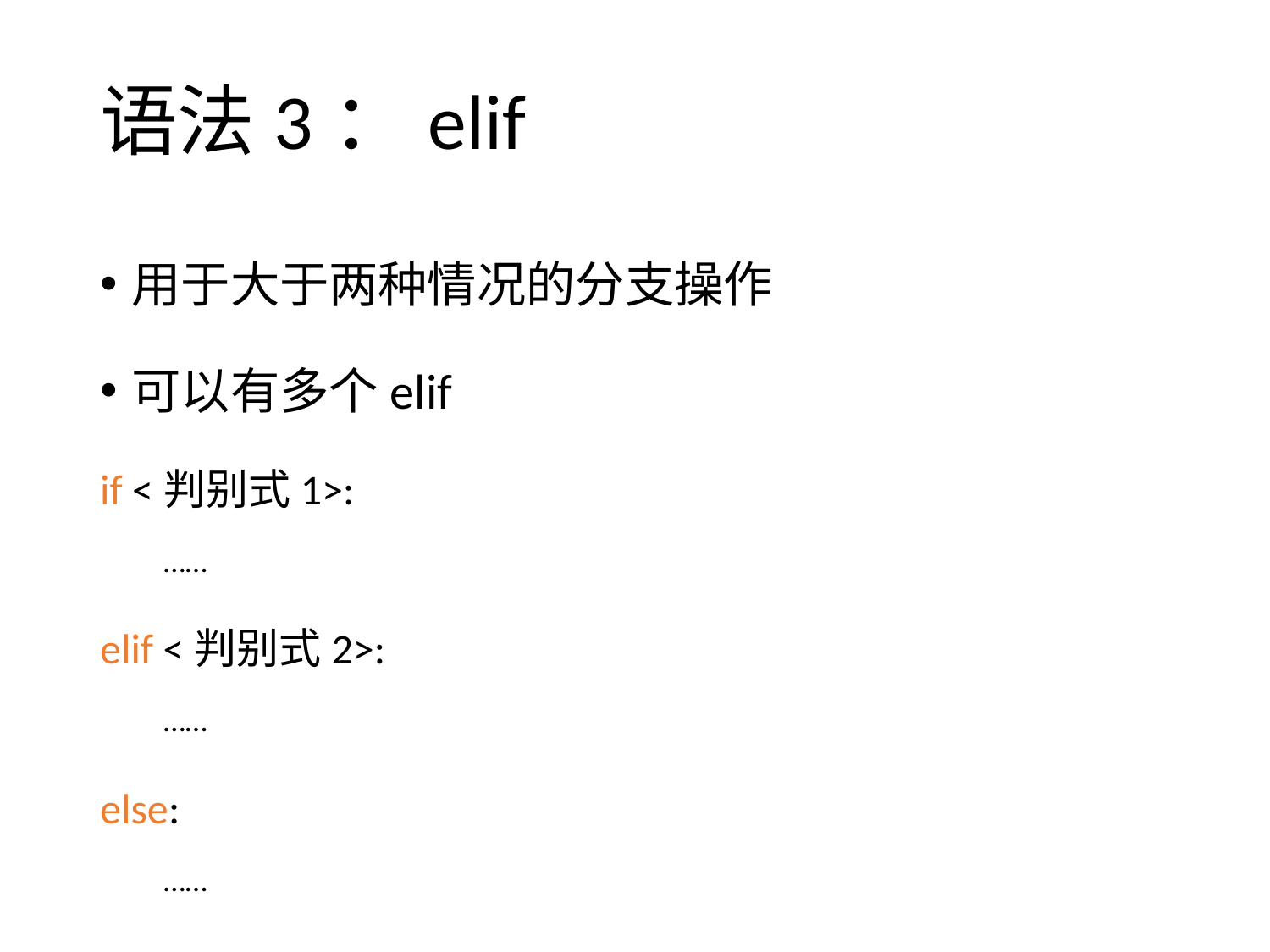

# 语法3：elif
用于大于两种情况的分支操作
可以有多个elif
if <判别式1>:
……
elif <判别式2>:
……
else:
……